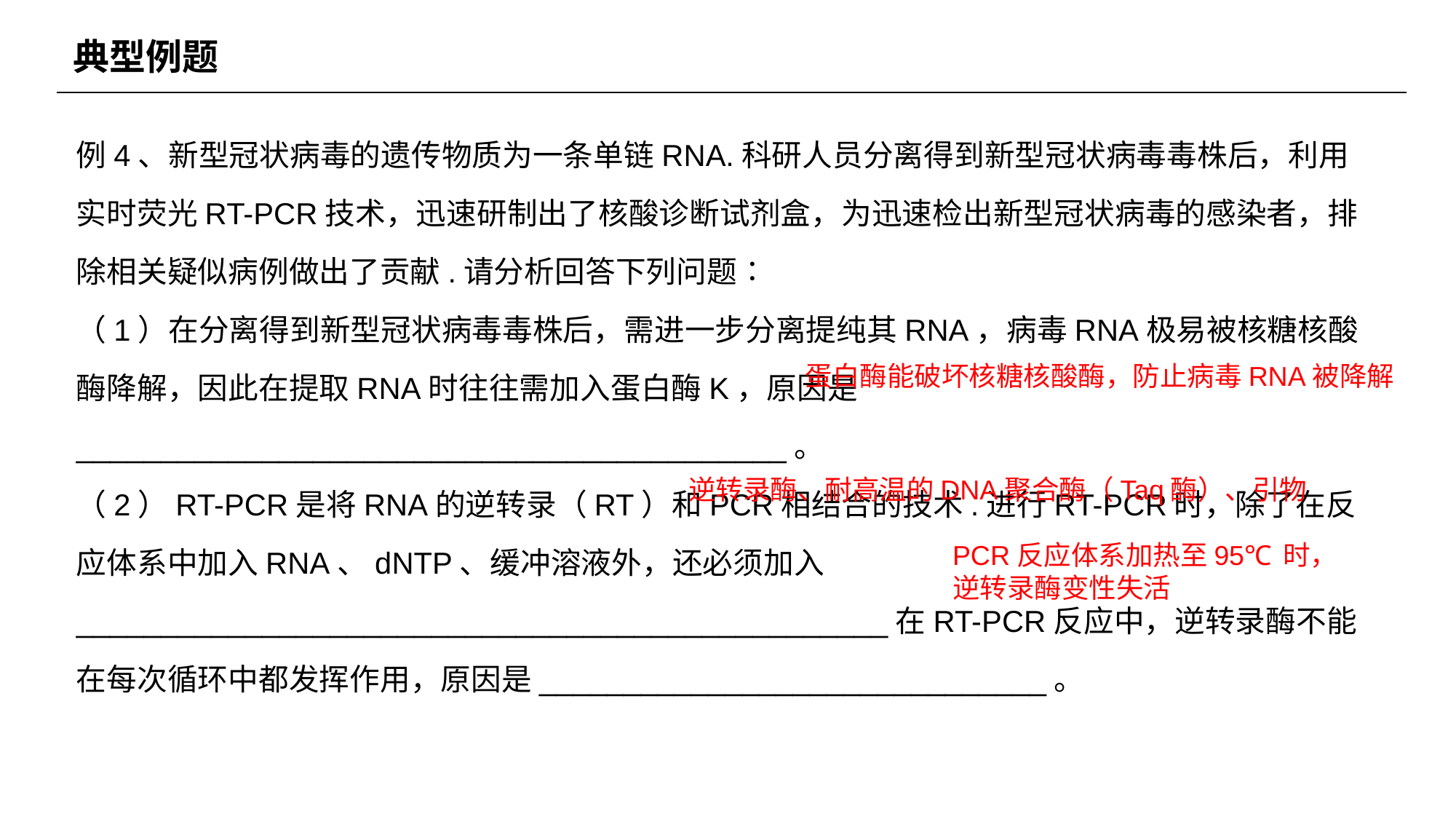

典型例题
例4、新型冠状病毒的遗传物质为一条单链RNA.科研人员分离得到新型冠状病毒毒株后，利用实时荧光RT-PCR技术，迅速研制出了核酸诊断试剂盒，为迅速检出新型冠状病毒的感染者，排除相关疑似病例做出了贡献.请分析回答下列问题∶
（1）在分离得到新型冠状病毒毒株后，需进一步分离提纯其RNA，病毒RNA极易被核糖核酸酶降解，因此在提取RNA时往往需加入蛋白酶K，原因是__________________________________________。
（2）RT-PCR是将RNA的逆转录（RT）和PCR相结合的技术.进行RT-PCR时，除了在反应体系中加入RNA、dNTP、缓冲溶液外，还必须加入________________________________________________在RT-PCR反应中，逆转录酶不能在每次循环中都发挥作用，原因是______________________________。
蛋白酶能破坏核糖核酸酶，防止病毒RNA被降解
逆转录酶、耐高温的DNA聚合酶（Taq酶）、引物
PCR反应体系加热至95℃时，逆转录酶变性失活